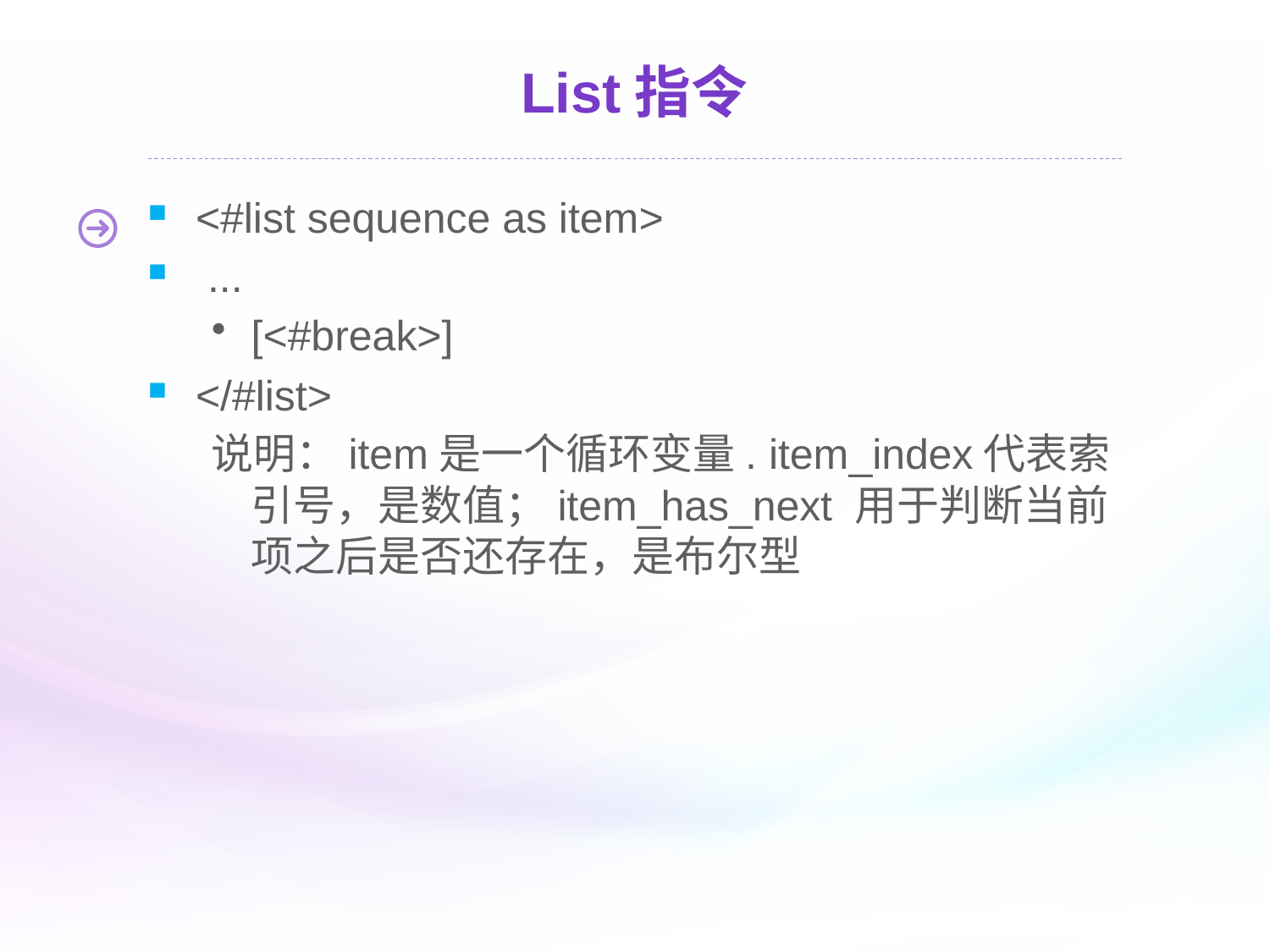

# List指令
<#list sequence as item>
 ...
[<#break>]
</#list>
说明：item是一个循环变量. item_index代表索引号，是数值；item_has_next 用于判断当前项之后是否还存在，是布尔型